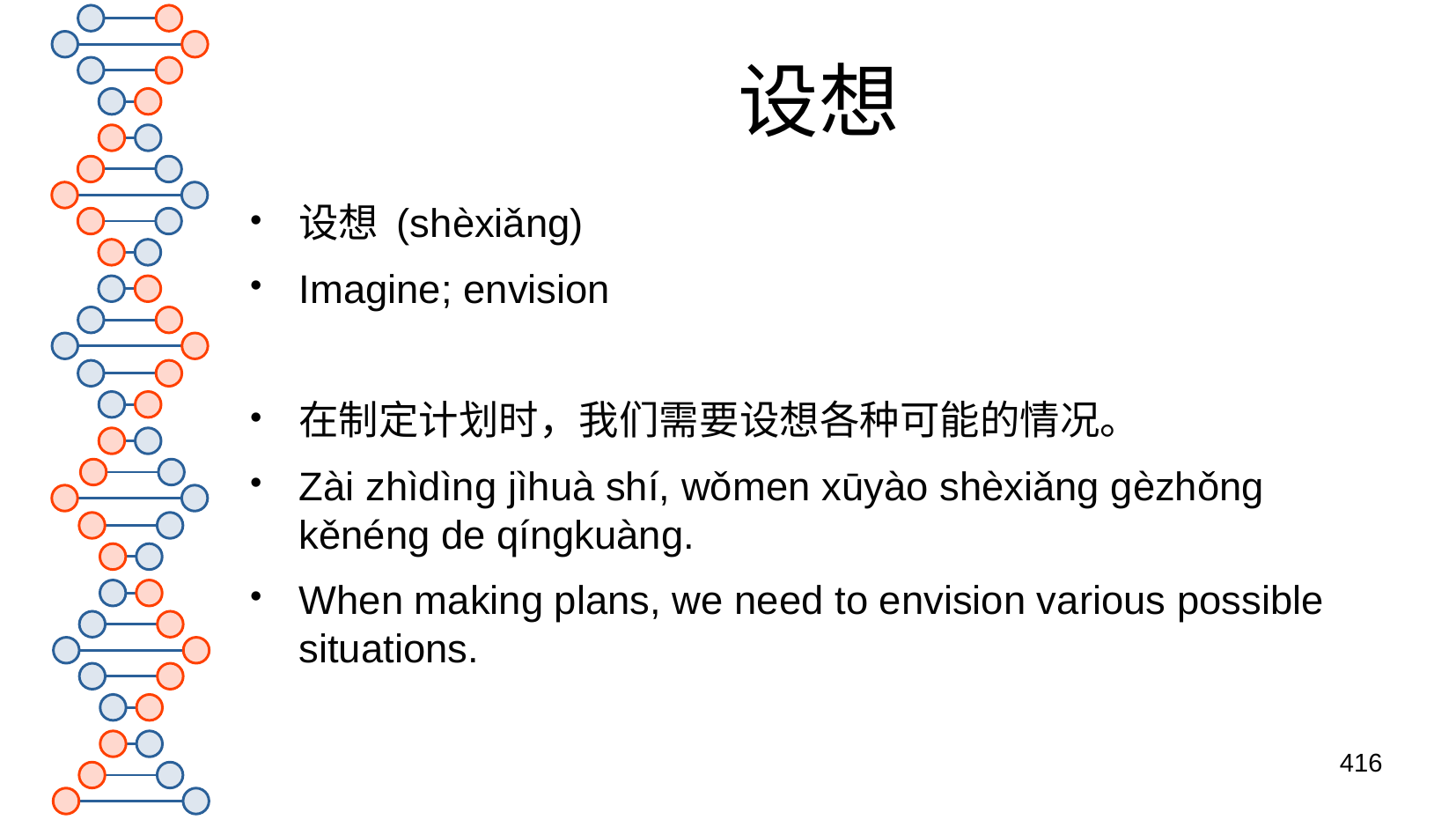

# 设想
设想 (shèxiǎng)
Imagine; envision

在制定计划时，我们需要设想各种可能的情况。
Zài zhìdìng jìhuà shí, wǒmen xūyào shèxiǎng gèzhǒng kěnéng de qíngkuàng.
When making plans, we need to envision various possible situations.

416